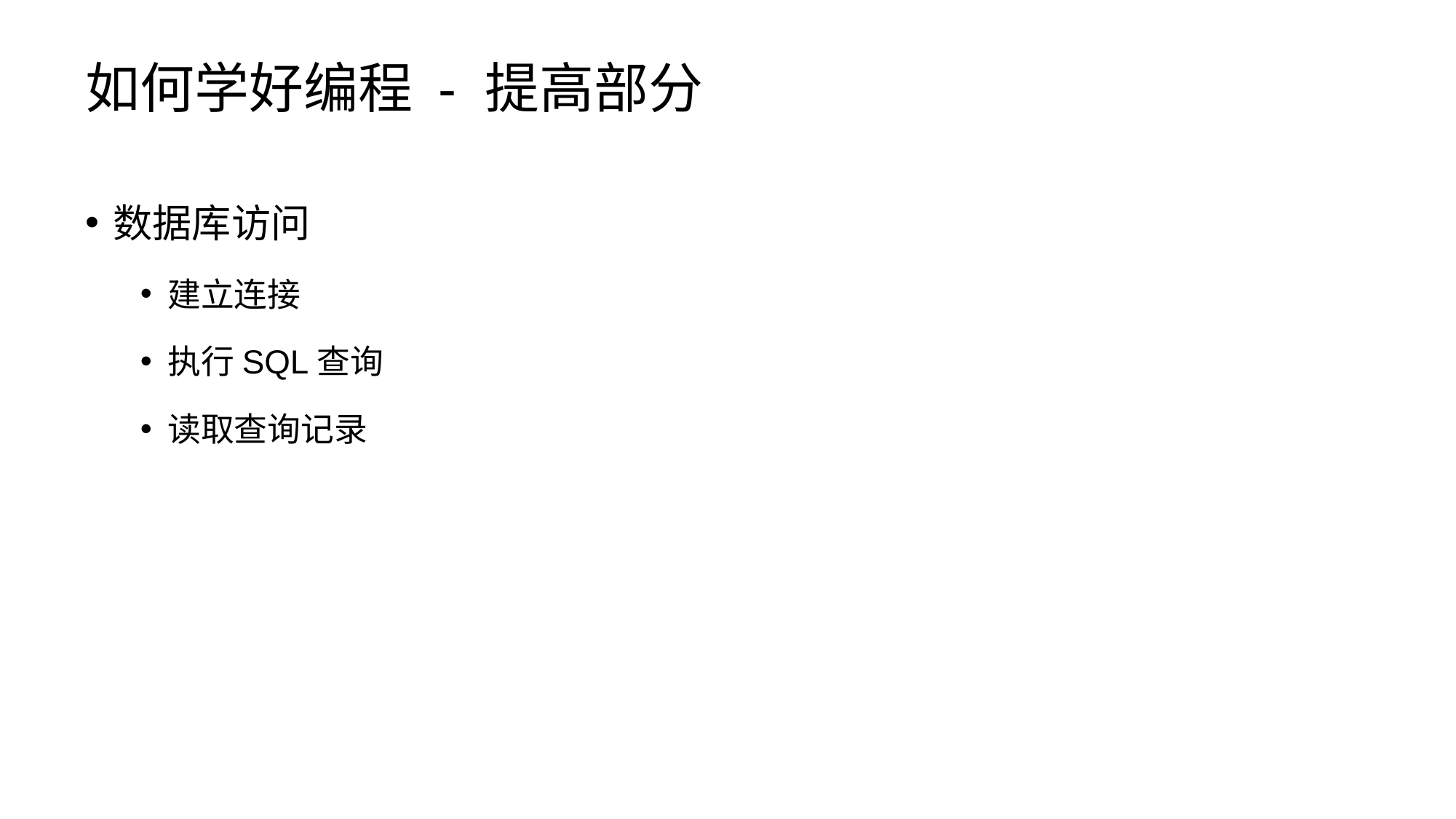

# 如何学好编程 - 提高部分
数据库访问
建立连接
执行SQL查询
读取查询记录